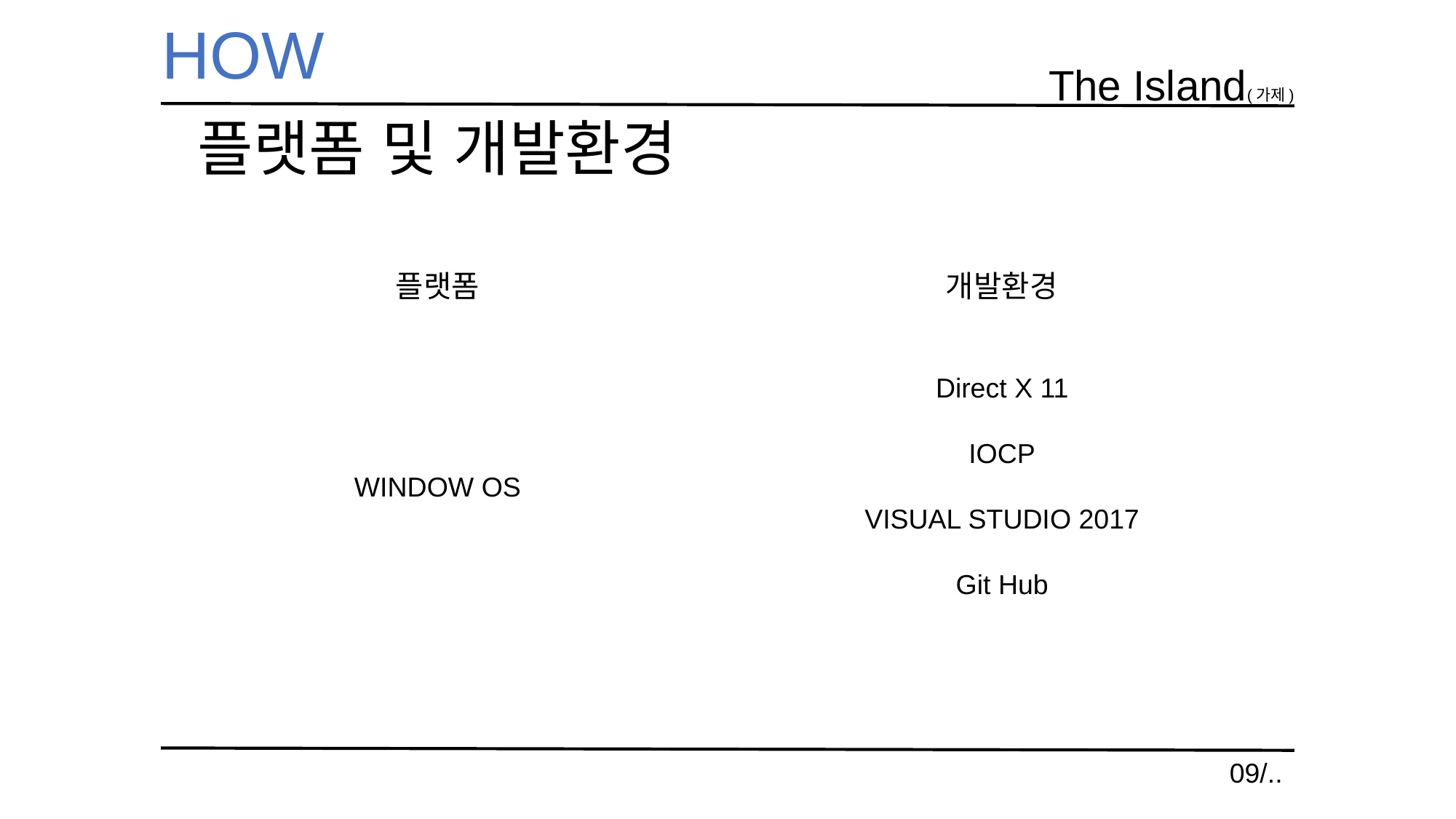

HOW
The Island(가제)
플랫폼 및 개발환경
플랫폼
개발환경
Direct X 11

IOCP

VISUAL STUDIO 2017

Git Hub
WINDOW OS
09/..